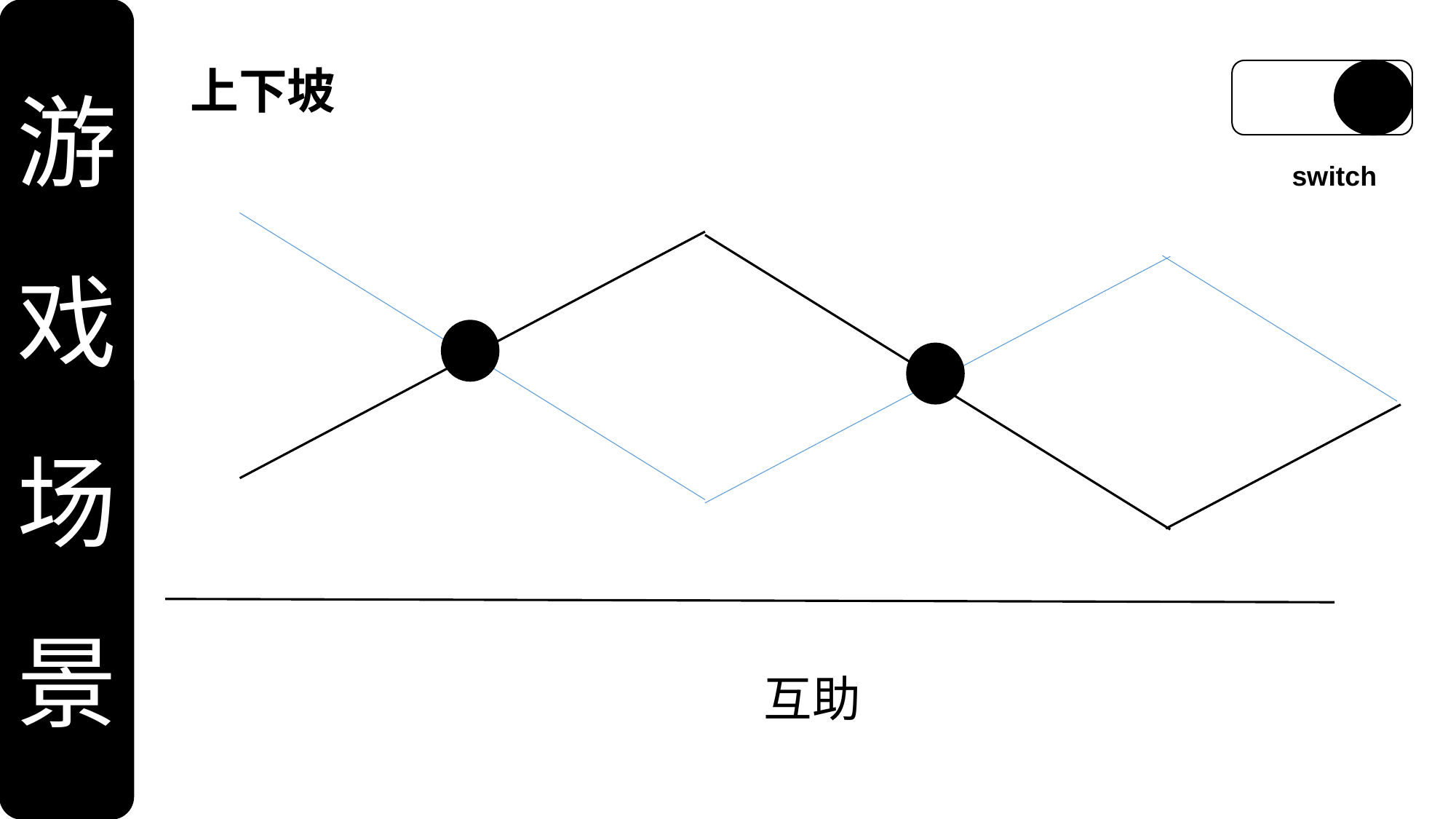

游
戏
场
景

上下坡

switch

互助